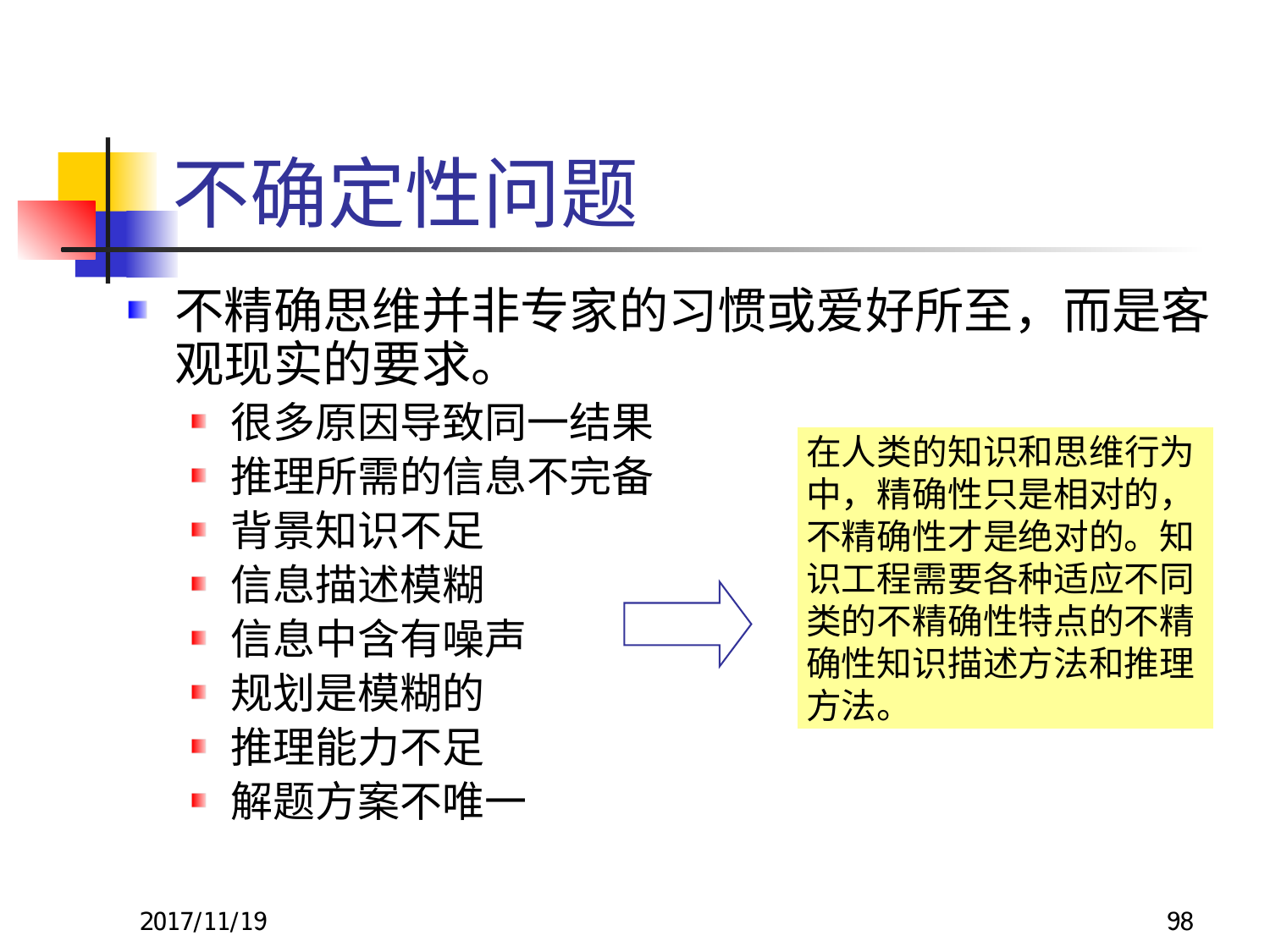

# 不确定性问题
不精确思维并非专家的习惯或爱好所至，而是客观现实的要求。
很多原因导致同一结果
推理所需的信息不完备
背景知识不足
信息描述模糊
信息中含有噪声
规划是模糊的
推理能力不足
解题方案不唯一
在人类的知识和思维行为中，精确性只是相对的，不精确性才是绝对的。知识工程需要各种适应不同类的不精确性特点的不精确性知识描述方法和推理方法。

2017/11/19
98